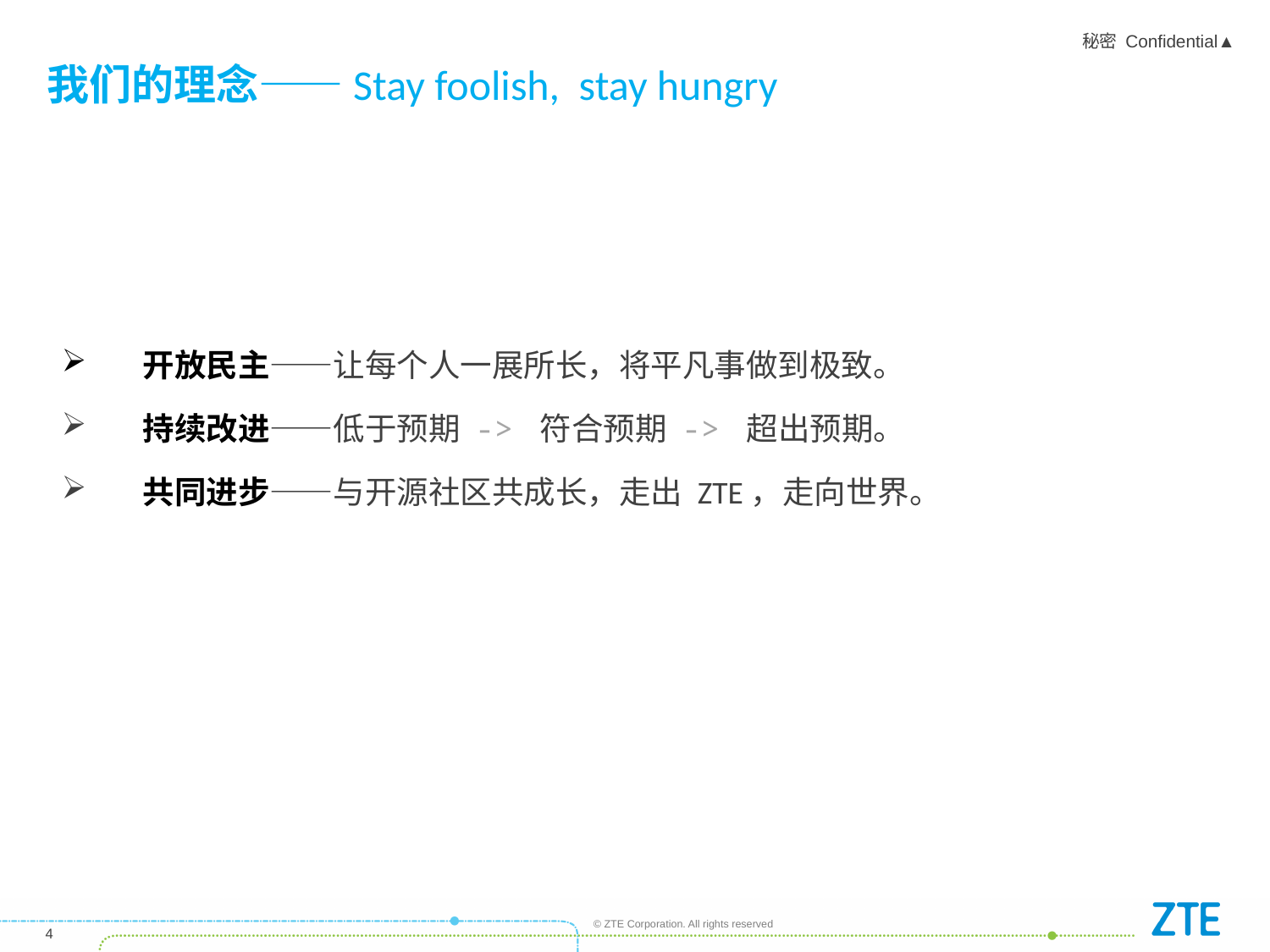

# 我们的理念——Stay foolish,  stay hungry
    开放民主——让每个人一展所长，将平凡事做到极致。
    持续改进——低于预期 -> 符合预期 -> 超出预期。
    共同进步——与开源社区共成长，走出 ZTE，走向世界。